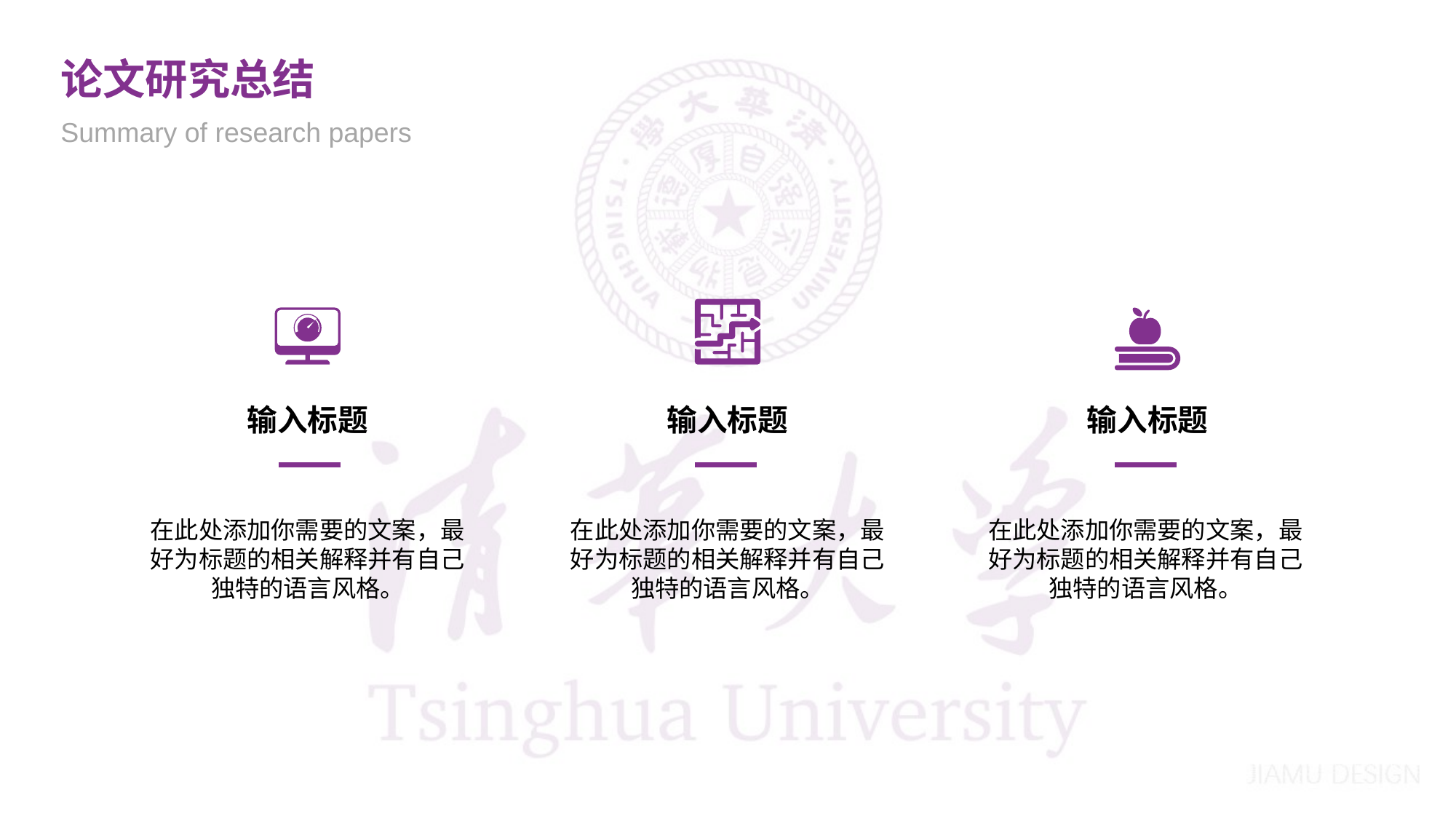

论文研究总结
Summary of research papers

输入标题
在此处添加你需要的文案，最好为标题的相关解释并有自己独特的语言风格。

输入标题
在此处添加你需要的文案，最好为标题的相关解释并有自己独特的语言风格。

输入标题
在此处添加你需要的文案，最好为标题的相关解释并有自己独特的语言风格。